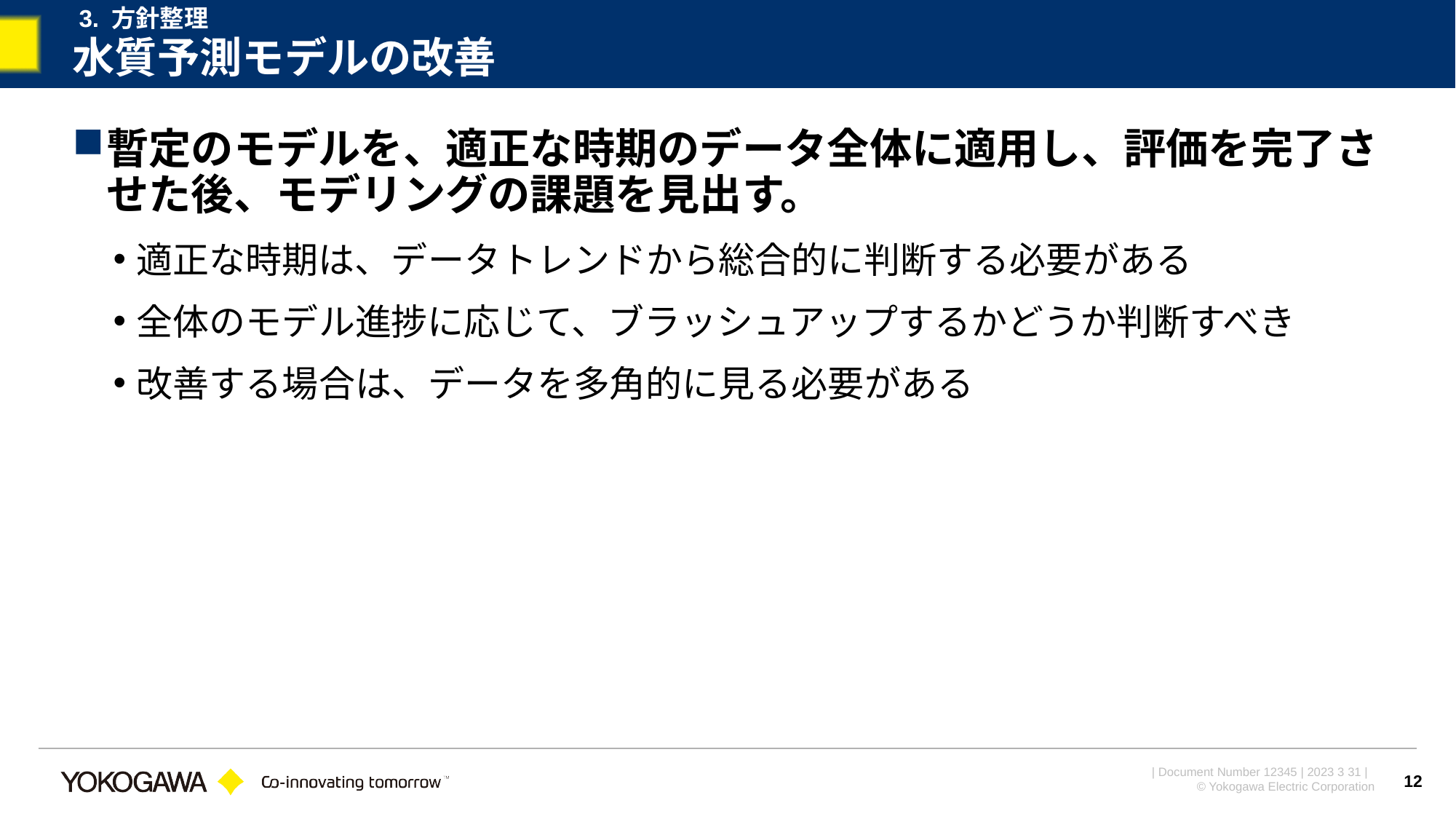

3. 方針整理
# 水質予測モデルの改善
暫定のモデルを、適正な時期のデータ全体に適用し、評価を完了させた後、モデリングの課題を見出す。
適正な時期は、データトレンドから総合的に判断する必要がある
全体のモデル進捗に応じて、ブラッシュアップするかどうか判断すべき
改善する場合は、データを多角的に見る必要がある
12